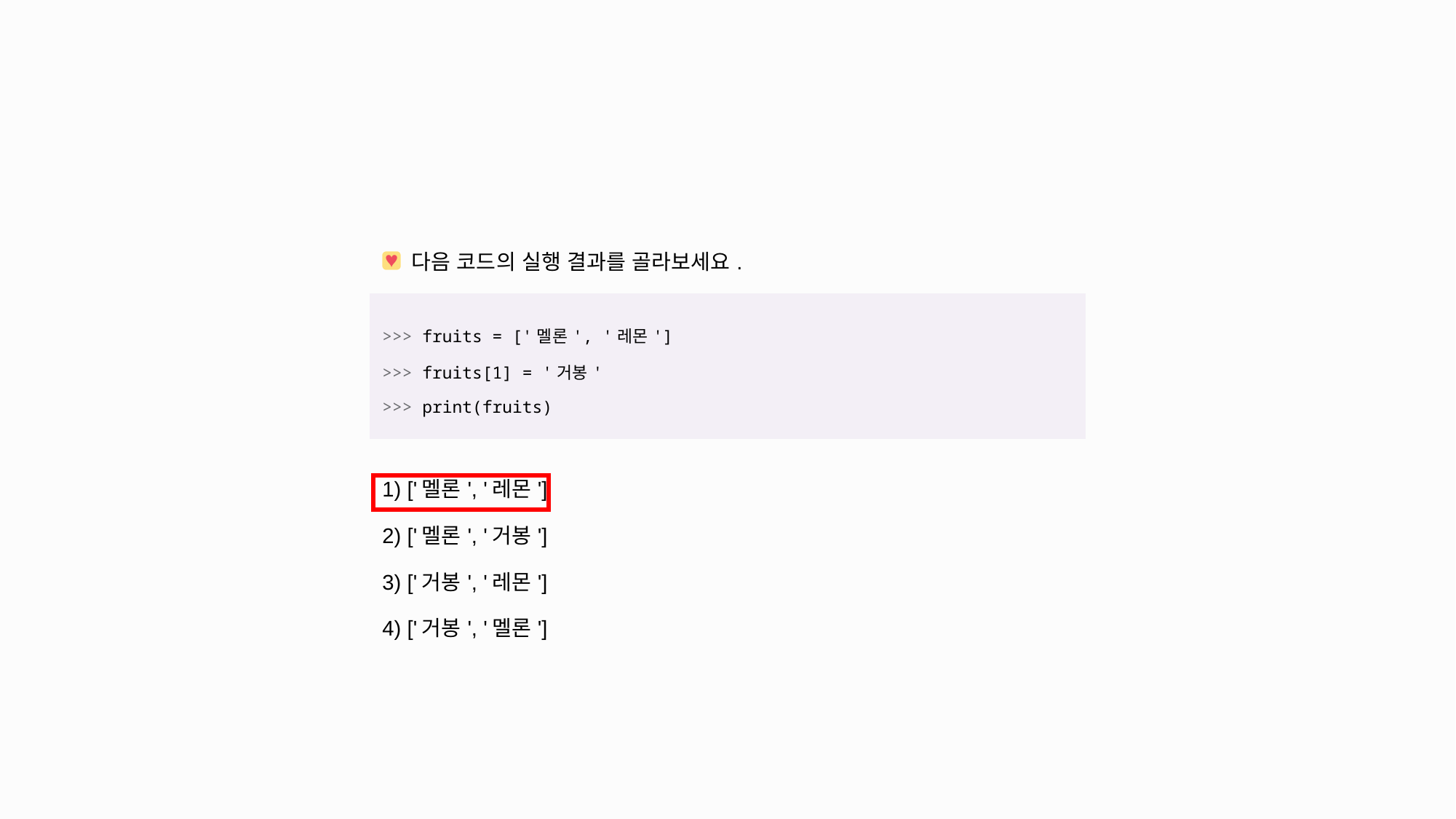

| 다음 코드의 실행 결과를 골라보세요. |
| --- |
| >>> fruits = ['멜론', '레몬'] >>> fruits[1] = '거봉' >>> print(fruits) |
| 1) ['멜론', '레몬'] 2) ['멜론', '거봉'] 3) ['거봉', '레몬'] 4) ['거봉', '멜론'] |